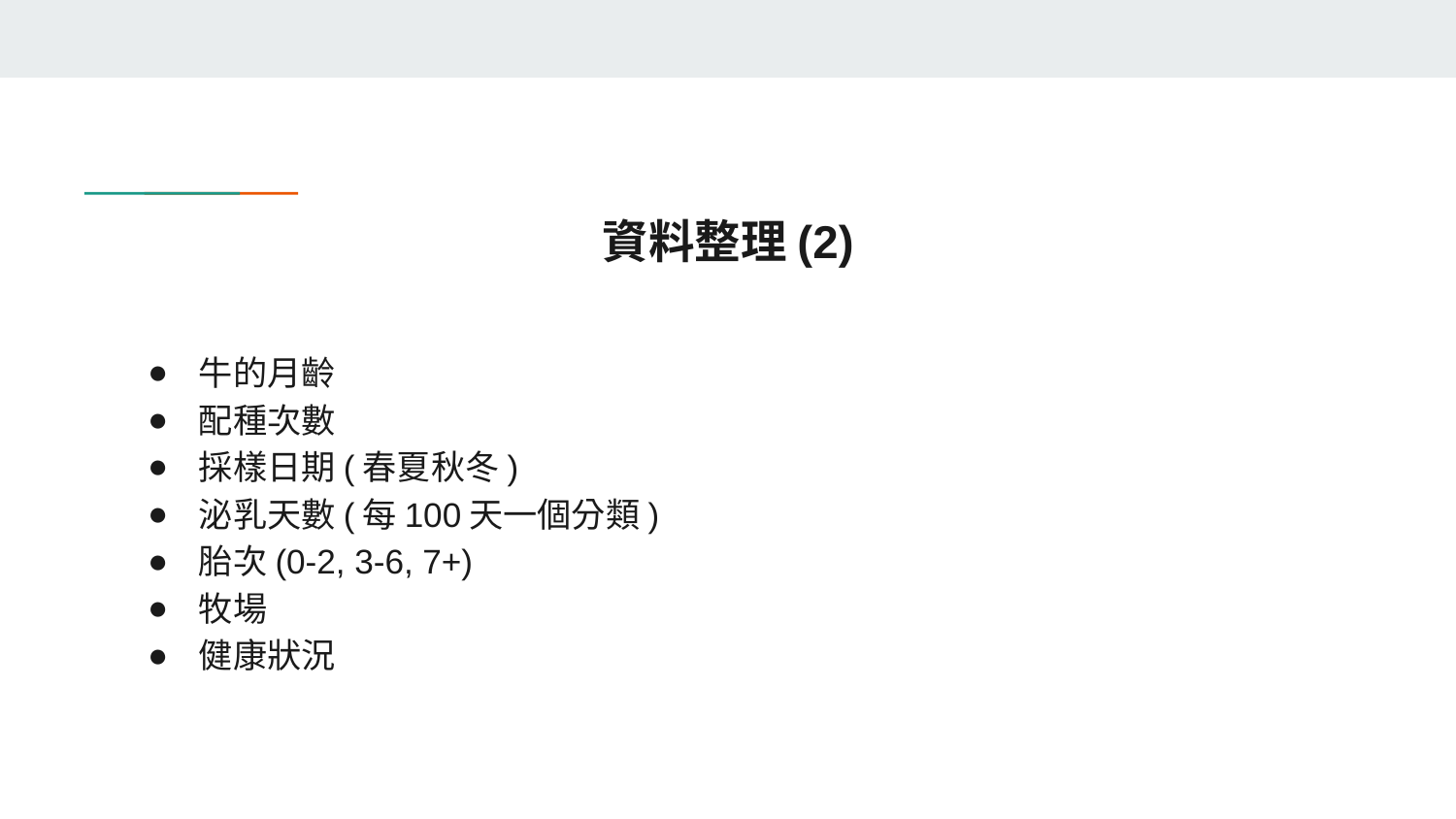

# 資料整理(2)
牛的月齡
配種次數
採樣日期(春夏秋冬)
泌乳天數(每100天一個分類)
胎次(0-2, 3-6, 7+)
牧場
健康狀況